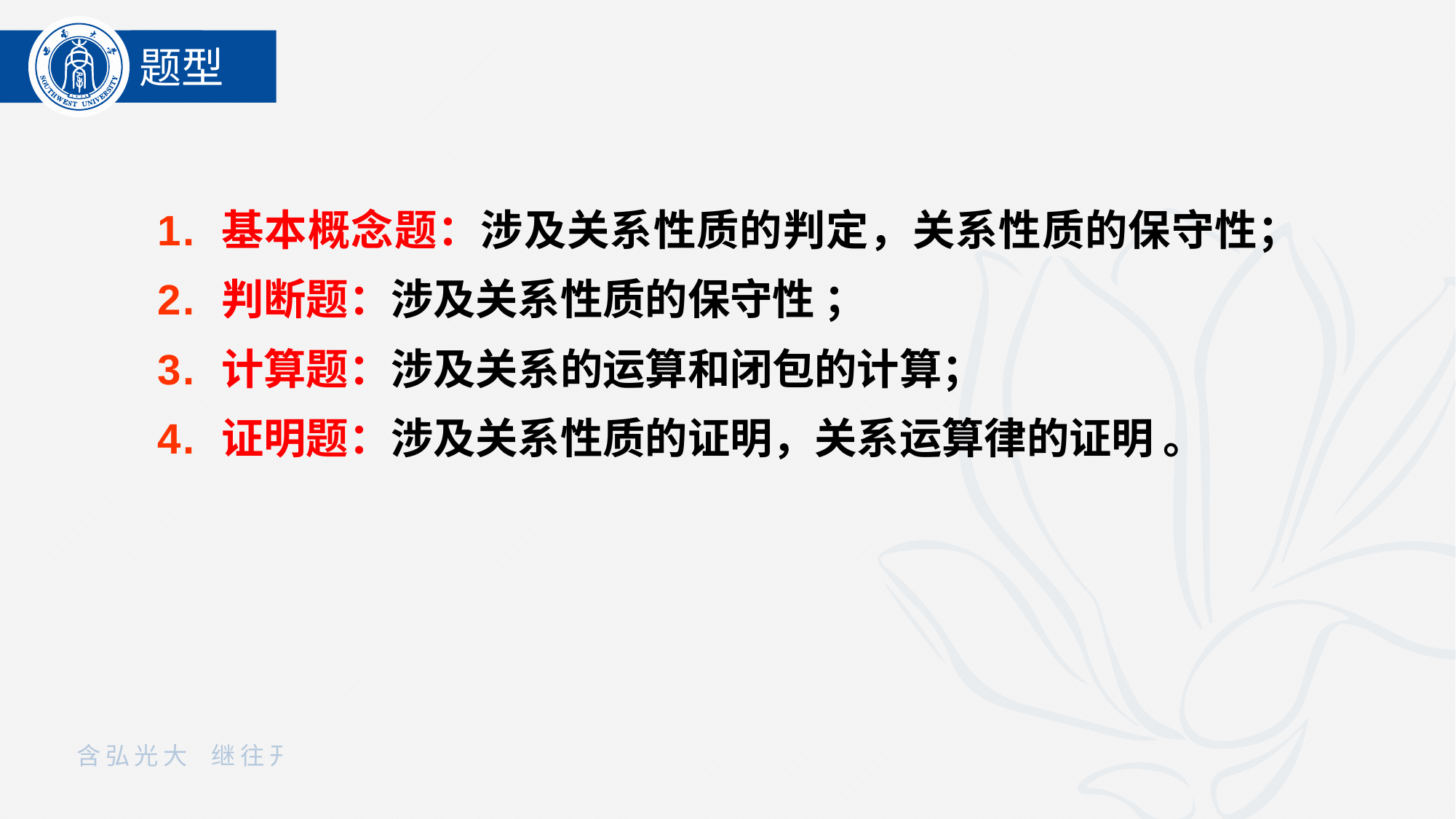

题型
基本概念题：涉及关系性质的判定，关系性质的保守性；
判断题：涉及关系性质的保守性 ；
计算题：涉及关系的运算和闭包的计算；
证明题：涉及关系性质的证明，关系运算律的证明 。